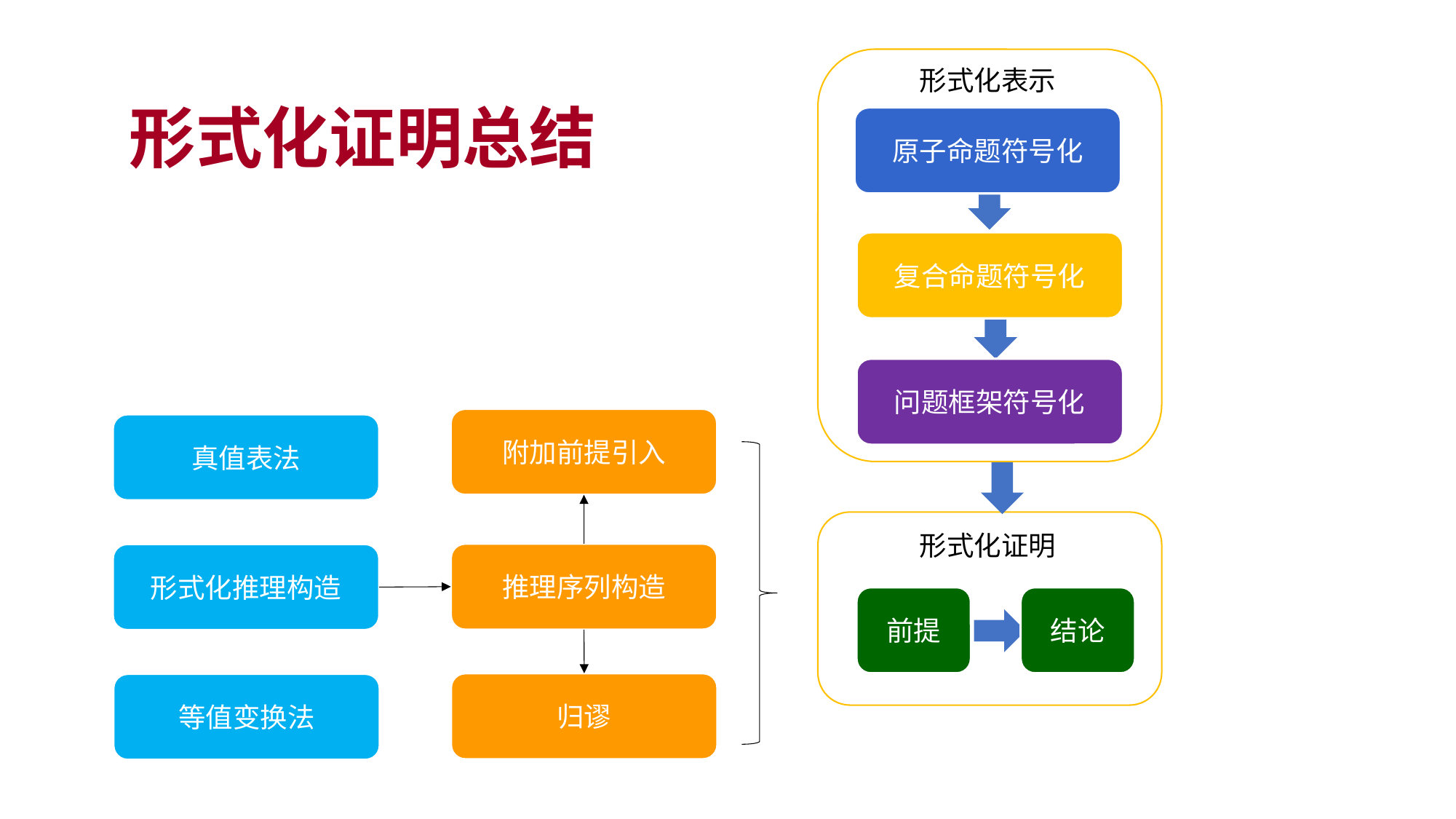

形式化表示
形式化证明总结
原子命题符号化

复合命题符号化

问题框架符号化
附加前提引入
真值表法

形式化证明
推理序列构造
形式化推理构造
前提
结论

归谬
等值变换法
26